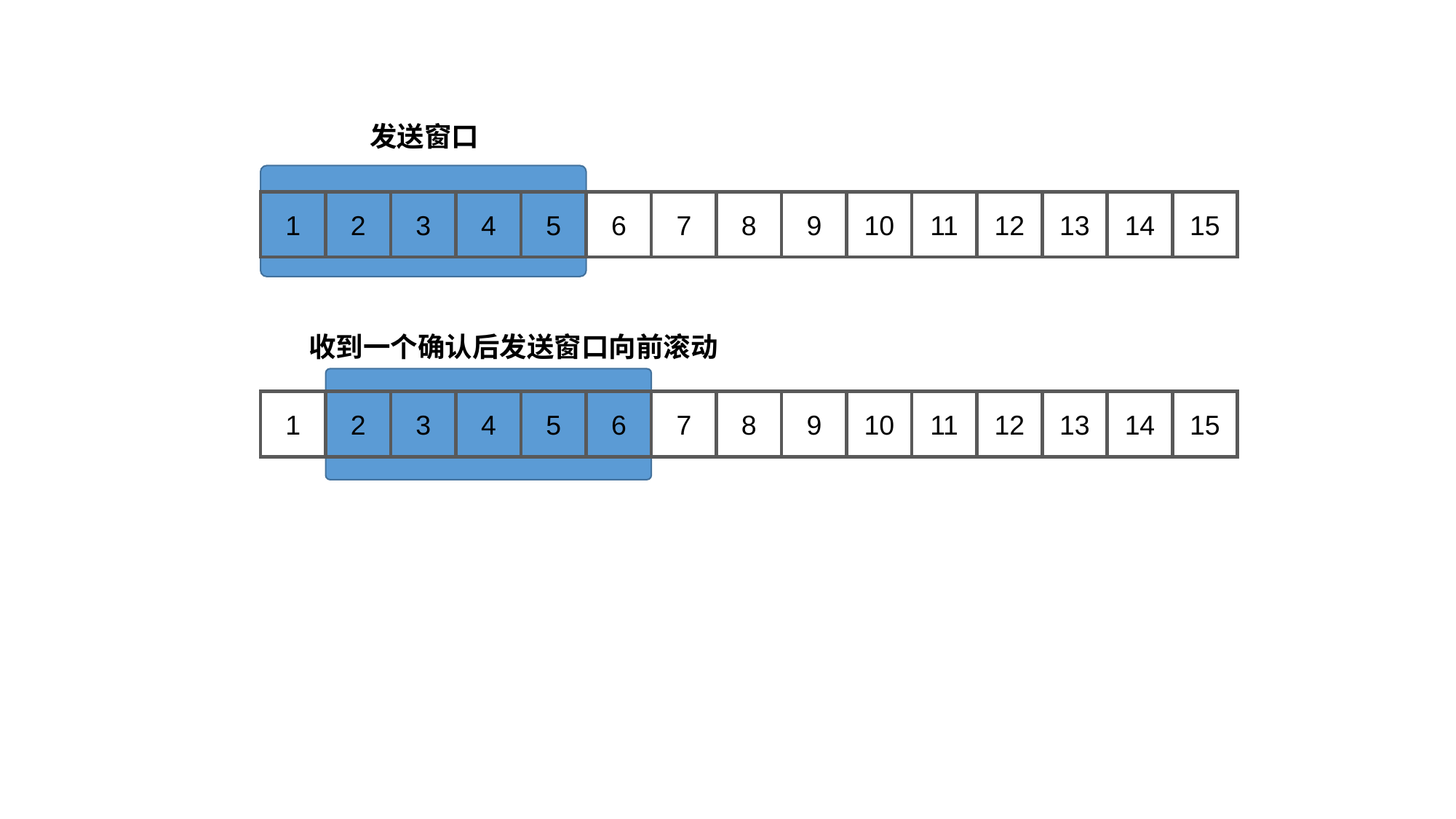

发送窗口

1
2
3
4
5
6
7
8
9
10
11
12
13
14
15
收到一个确认后发送窗口向前滚动

1
2
3
4
5
6
7
8
9
10
11
12
13
14
15